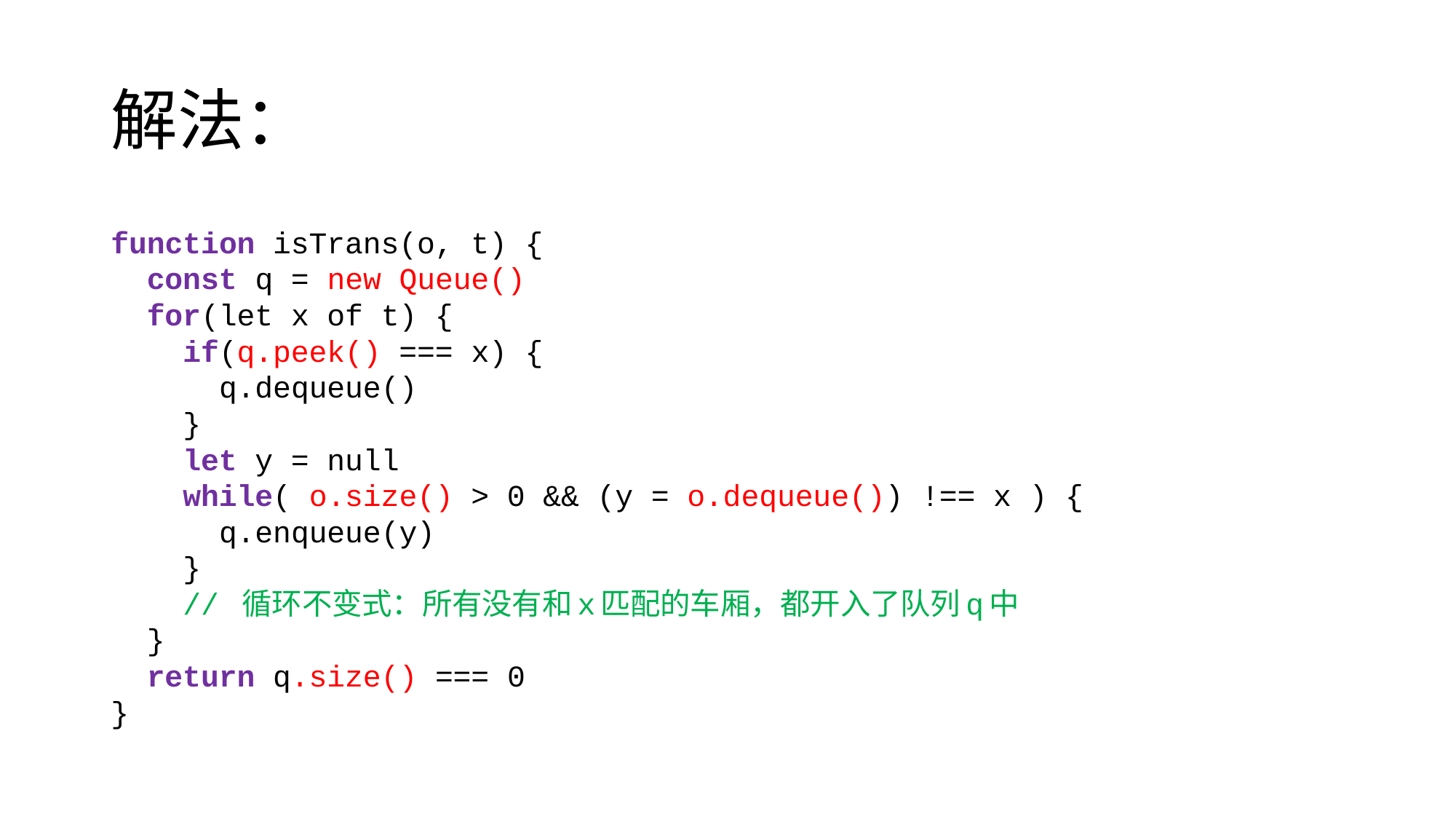

# 解法：
function isTrans(o, t) {
  const q = new Queue()
  for(let x of t) {
    if(q.peek() === x) {
      q.dequeue()
    }
    let y = null
    while( o.size() > 0 && (y = o.dequeue()) !== x ) {
      q.enqueue(y)
    }
    // 循环不变式：所有没有和x匹配的车厢，都开入了队列q中
  }
  return q.size() === 0
}